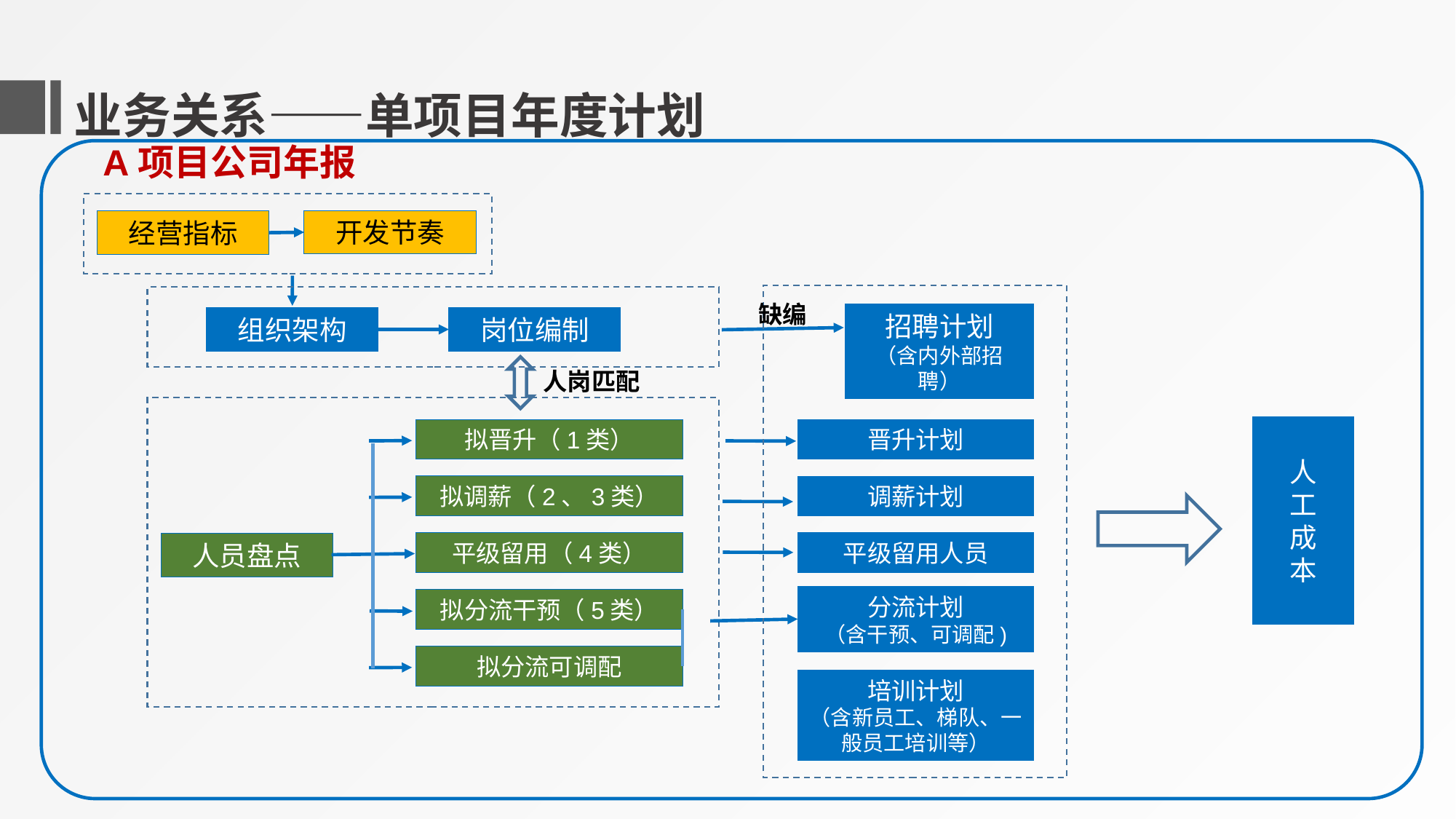

业务关系——单项目年度计划

A项目公司年报

开发节奏
经营指标

缺编
招聘计划
（含内外部招聘）
组织架构
岗位编制
人岗匹配

人
工
成
本

拟晋升（1类）
晋升计划
拟调薪（2、3类）
调薪计划
平级留用（4类）
平级留用人员
人员盘点
分流计划
（含干预、可调配)
拟分流干预（5类）
拟分流可调配
培训计划
（含新员工、梯队、一般员工培训等）